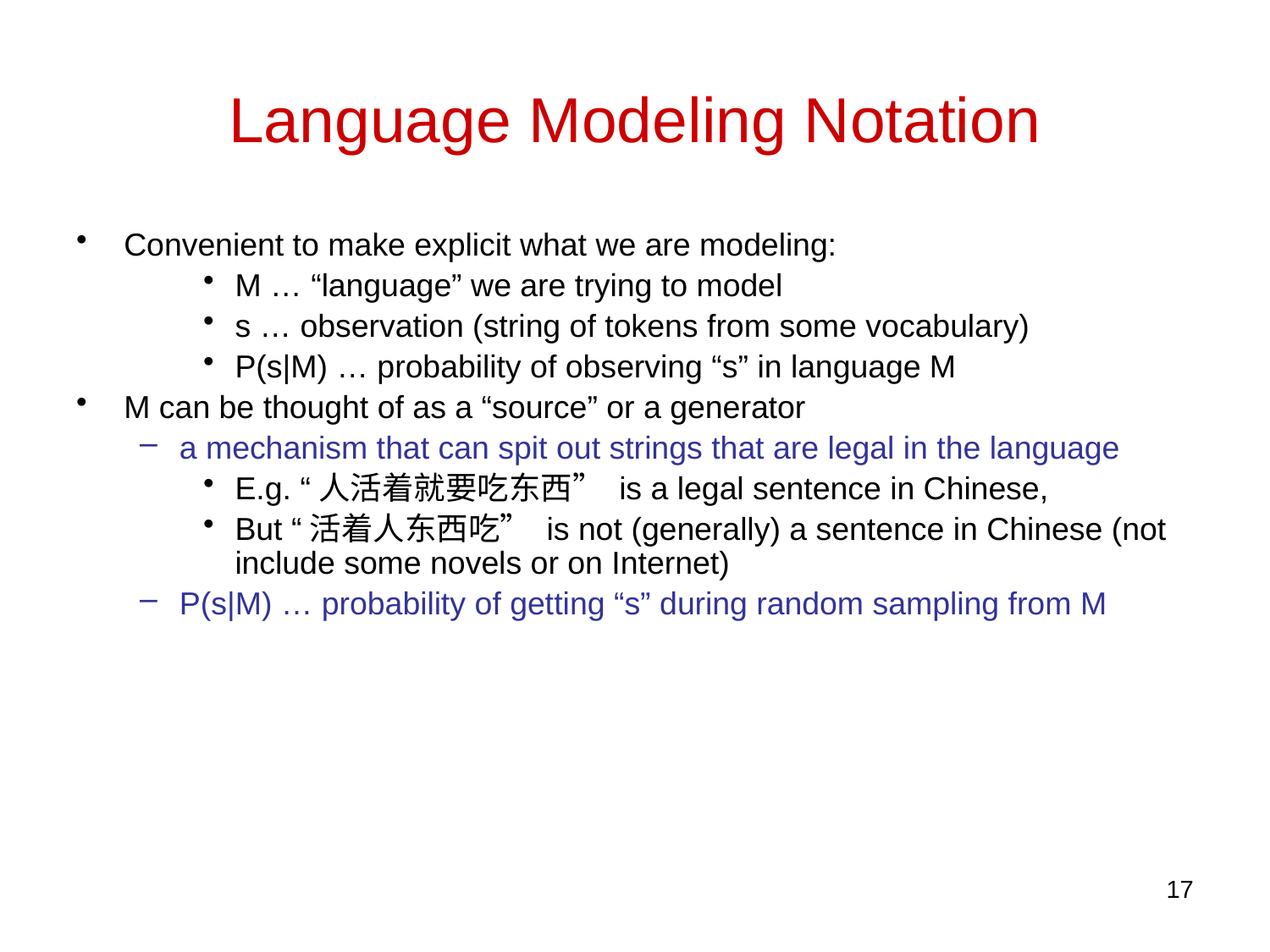

# Language Modeling Notation
Convenient to make explicit what we are modeling:
M … “language” we are trying to model
s … observation (string of tokens from some vocabulary)
P(s|M) … probability of observing “s” in language M
M can be thought of as a “source” or a generator
a mechanism that can spit out strings that are legal in the language
E.g. “人活着就要吃东西” is a legal sentence in Chinese,
But “活着人东西吃” is not (generally) a sentence in Chinese (not include some novels or on Internet)
P(s|M) … probability of getting “s” during random sampling from M

17